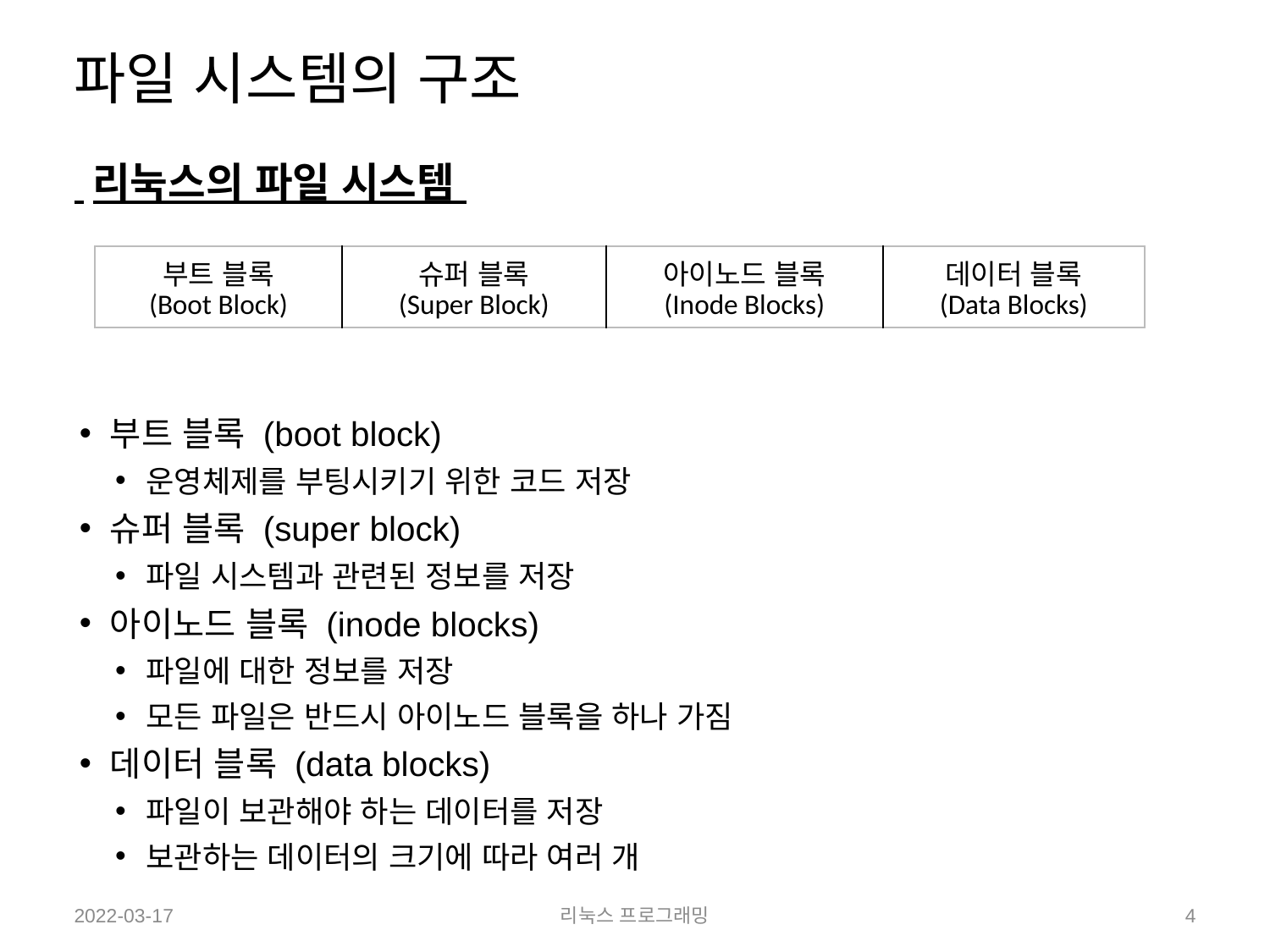

# 파일 시스템의 구조
 리눅스의 파일 시스템

부트 블록 (boot block)
운영체제를 부팅시키기 위한 코드 저장
슈퍼 블록 (super block)
파일 시스템과 관련된 정보를 저장
아이노드 블록 (inode blocks)
파일에 대한 정보를 저장
모든 파일은 반드시 아이노드 블록을 하나 가짐
데이터 블록 (data blocks)
파일이 보관해야 하는 데이터를 저장
보관하는 데이터의 크기에 따라 여러 개
| 부트 블록 (Boot Block) | 슈퍼 블록 (Super Block) | 아이노드 블록 (Inode Blocks) | 데이터 블록 (Data Blocks) |
| --- | --- | --- | --- |

2022-03-17
리눅스 프로그래밍
4